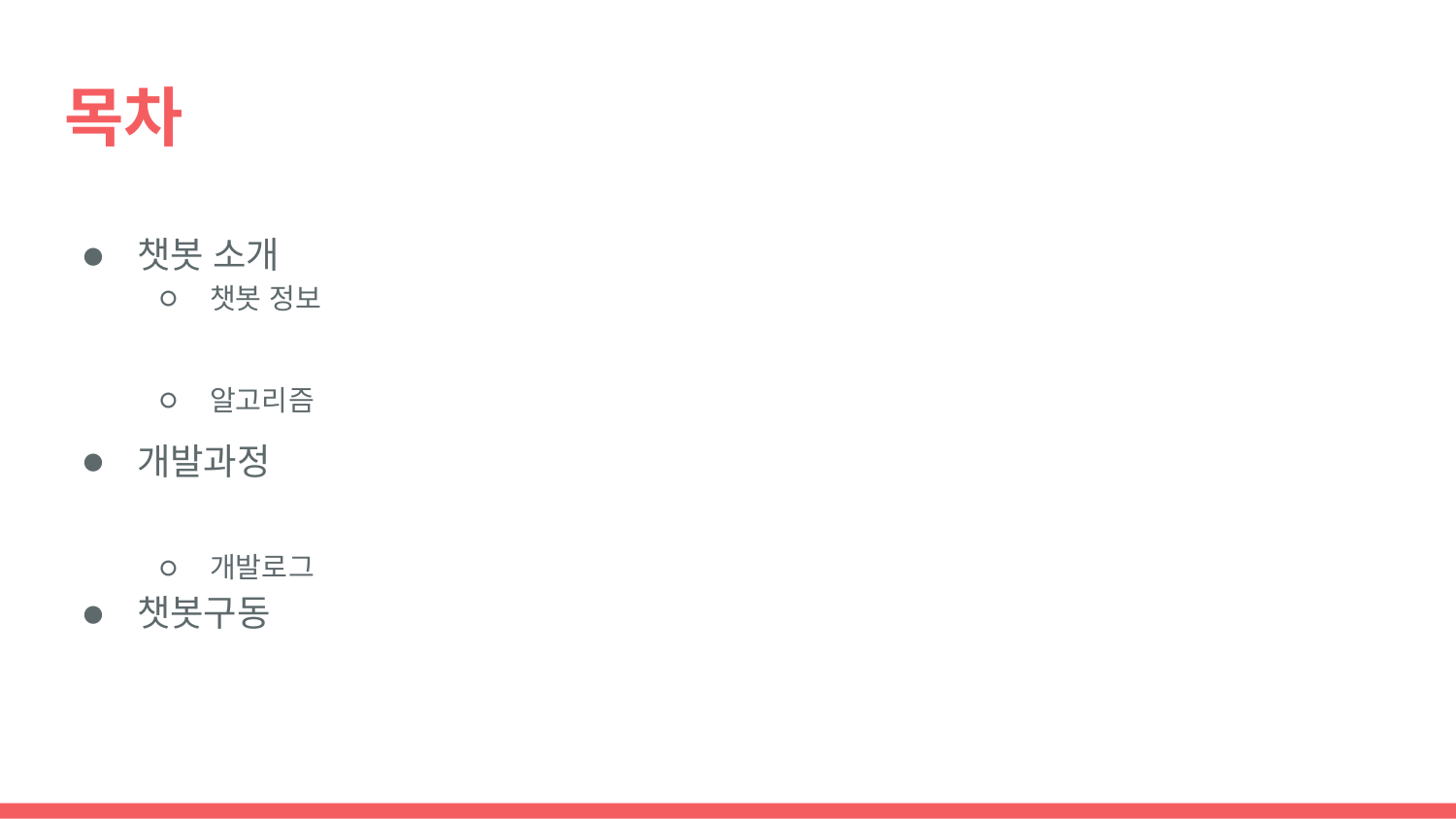

# 목차
챗봇 소개
챗봇 정보
알고리즘
개발과정
개발로그
챗봇구동